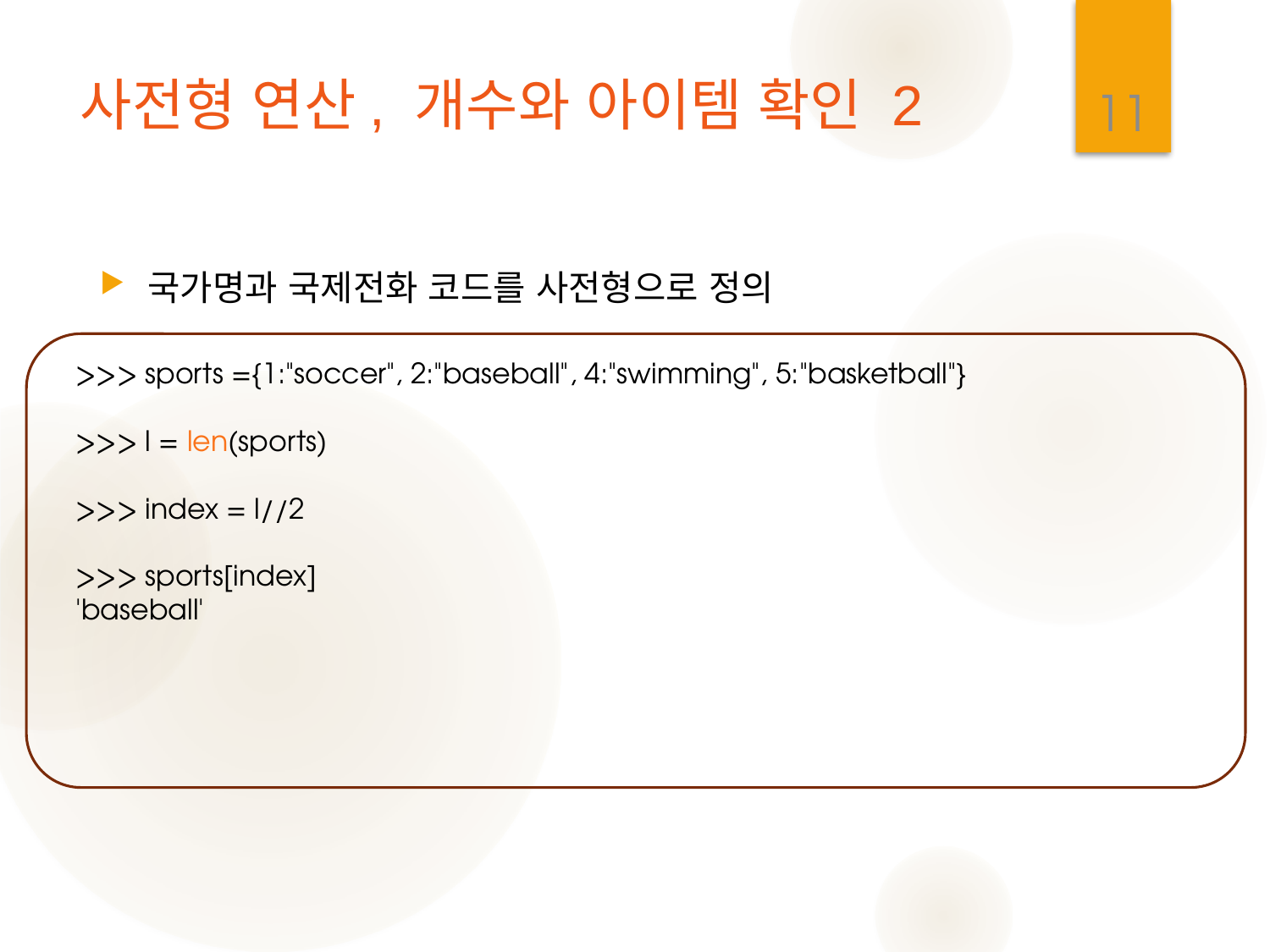

11
# 사전형 연산, 개수와 아이템 확인 2
국가명과 국제전화 코드를 사전형으로 정의

>>> sports ={1:"soccer", 2:"baseball", 4:"swimming", 5:"basketball"}

>>> l = len(sports)

>>> index = l//2

>>> sports[index]
'baseball'